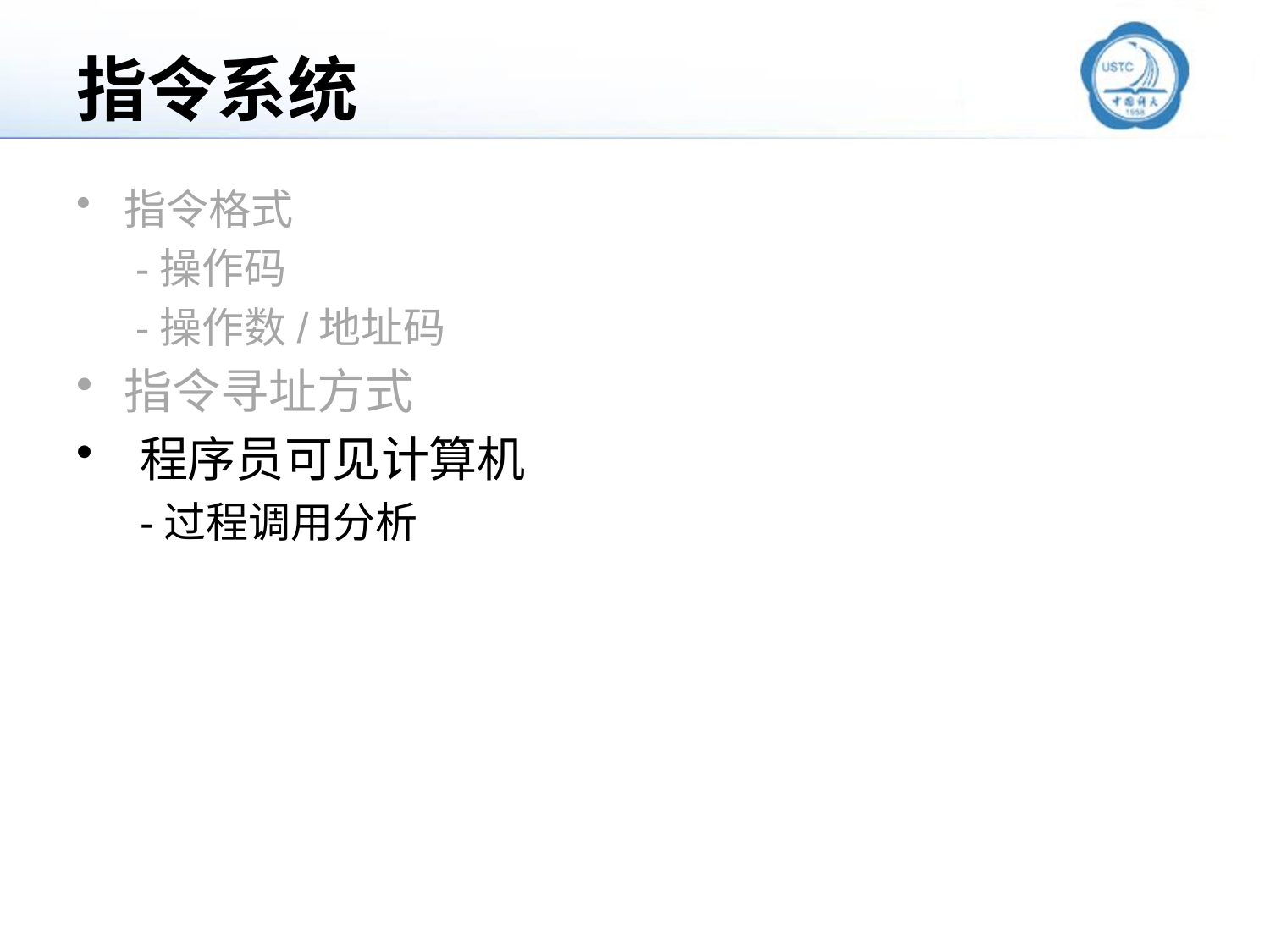

# 指令系统
指令格式
     -操作码
     -操作数/地址码
指令寻址方式
程序员可见计算机
-过程调用分析